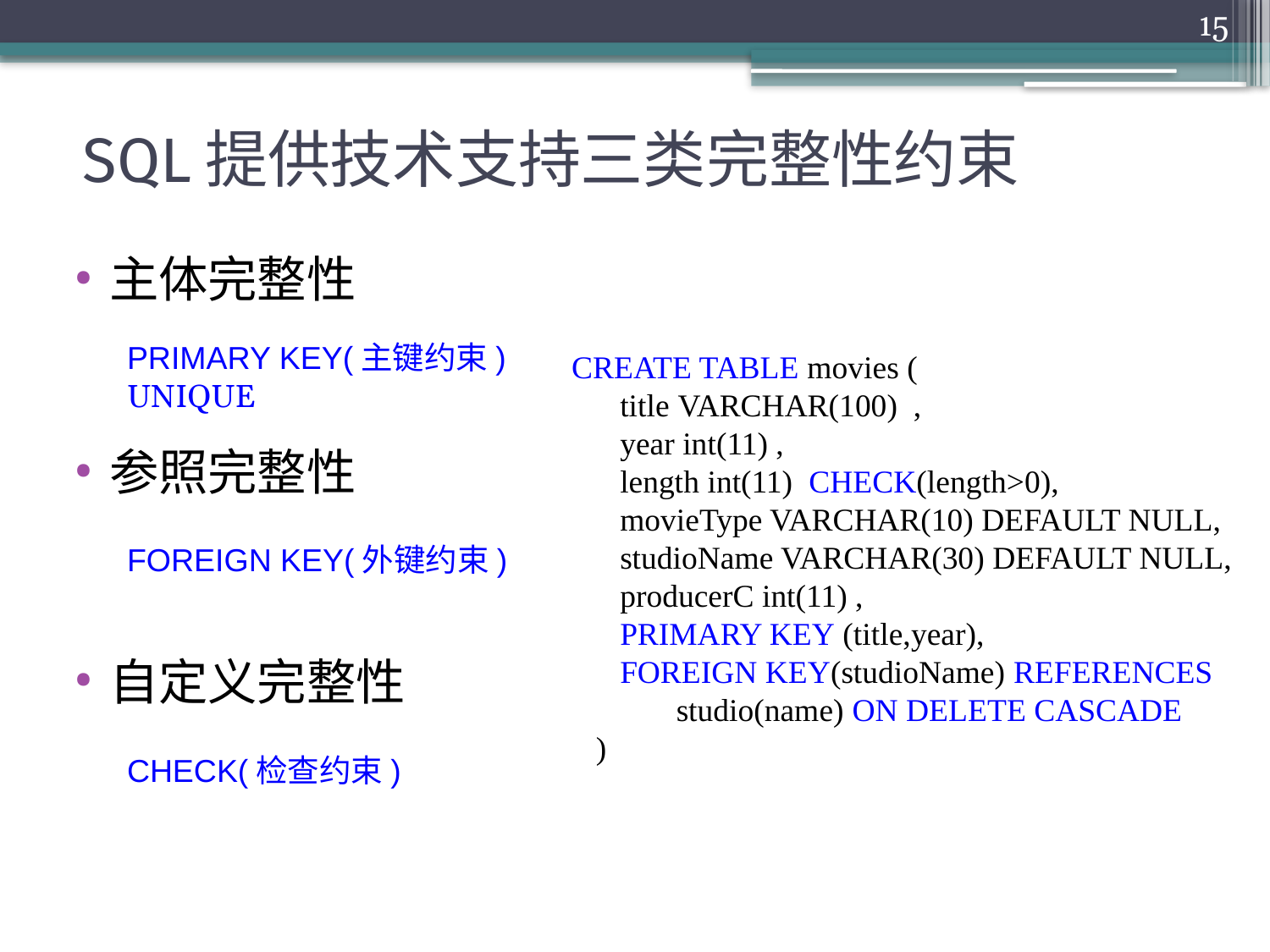

15
# SQL提供技术支持三类完整性约束
主体完整性

参照完整性

自定义完整性

PRIMARY KEY(主键约束)
UNIQUE
CREATE TABLE movies (
      title VARCHAR(100)  ,
      year int(11) ,
      length int(11)  CHECK(length>0),
      movieType VARCHAR(10) DEFAULT NULL,
      studioName VARCHAR(30) DEFAULT NULL,
      producerC int(11) ,
      PRIMARY KEY (title,year),
      FOREIGN KEY(studioName) REFERENCES
             studio(name) ON DELETE CASCADE
   )
FOREIGN KEY(外键约束)
CHECK(检查约束)